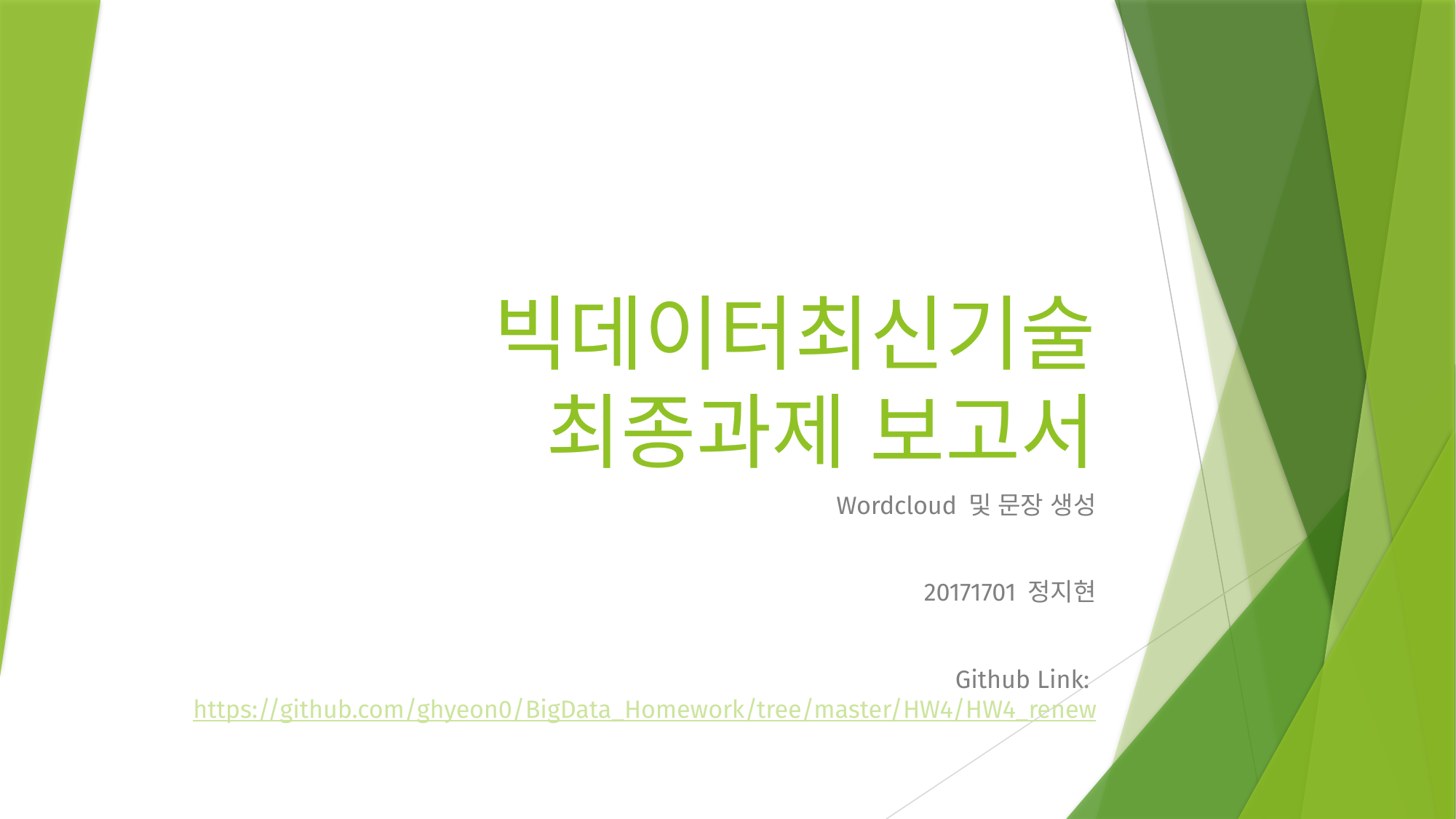

# 빅데이터최신기술 최종과제 보고서
Wordcloud 및 문장 생성

20171701 정지현

Github Link: https://github.com/ghyeon0/BigData_Homework/tree/master/HW4/HW4_renew